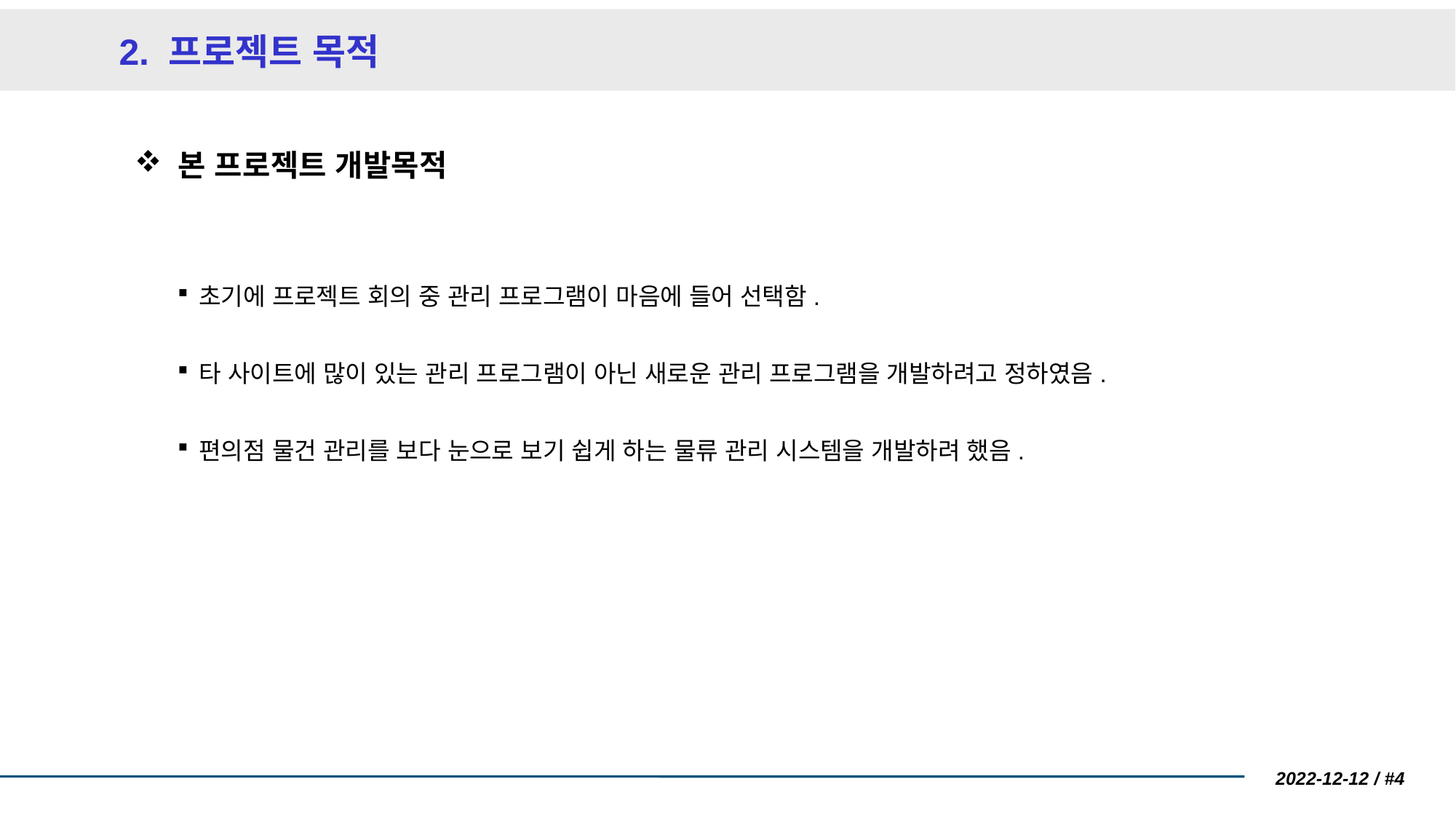

# 2. 프로젝트 목적
 본 프로젝트 개발목적

초기에 프로젝트 회의 중 관리 프로그램이 마음에 들어 선택함.
타 사이트에 많이 있는 관리 프로그램이 아닌 새로운 관리 프로그램을 개발하려고 정하였음.
편의점 물건 관리를 보다 눈으로 보기 쉽게 하는 물류 관리 시스템을 개발하려 했음.